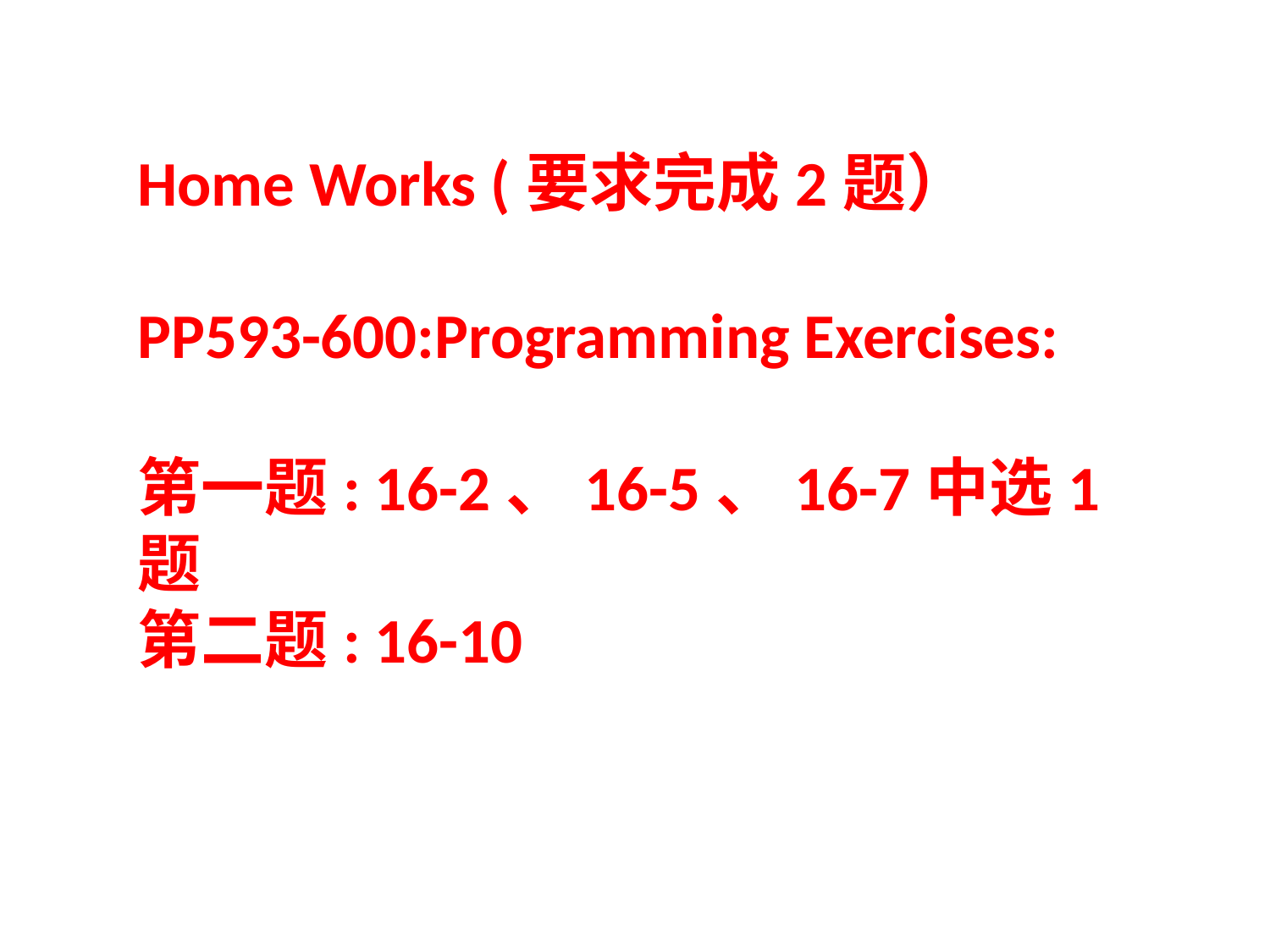

Home Works (要求完成2题）

PP593-600:Programming Exercises:

第一题: 16-2、16-5、16-7中选1题
第二题: 16-10